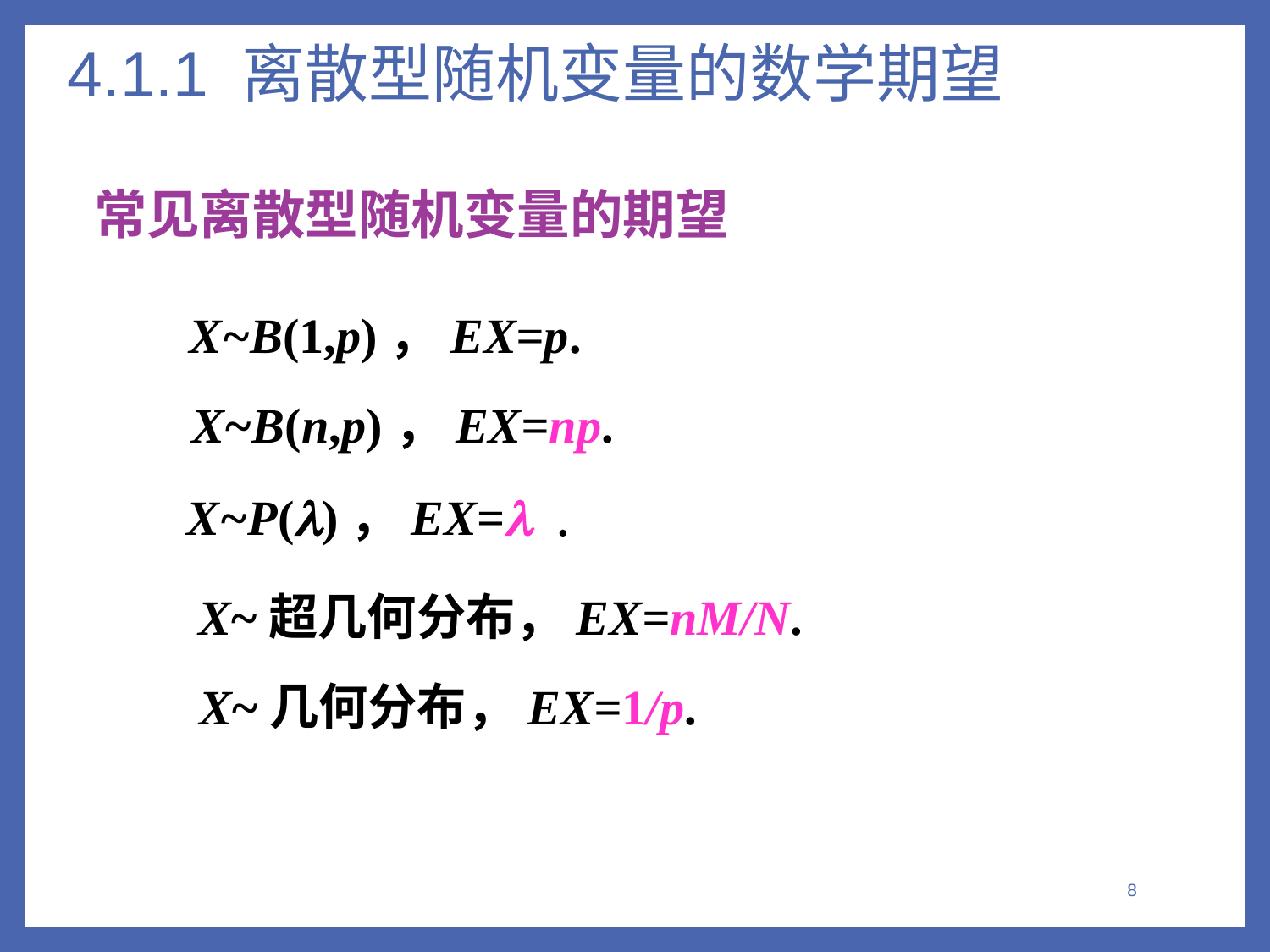

# 4.1.1 离散型随机变量的数学期望
 常见离散型随机变量的期望
  X~B(1,p)，EX=p.
  X~B(n,p)，EX=np.
  X~P(λ)，EX=λ .
  X~超几何分布，EX=nM/N.
  X~几何分布，EX=1/p.
8